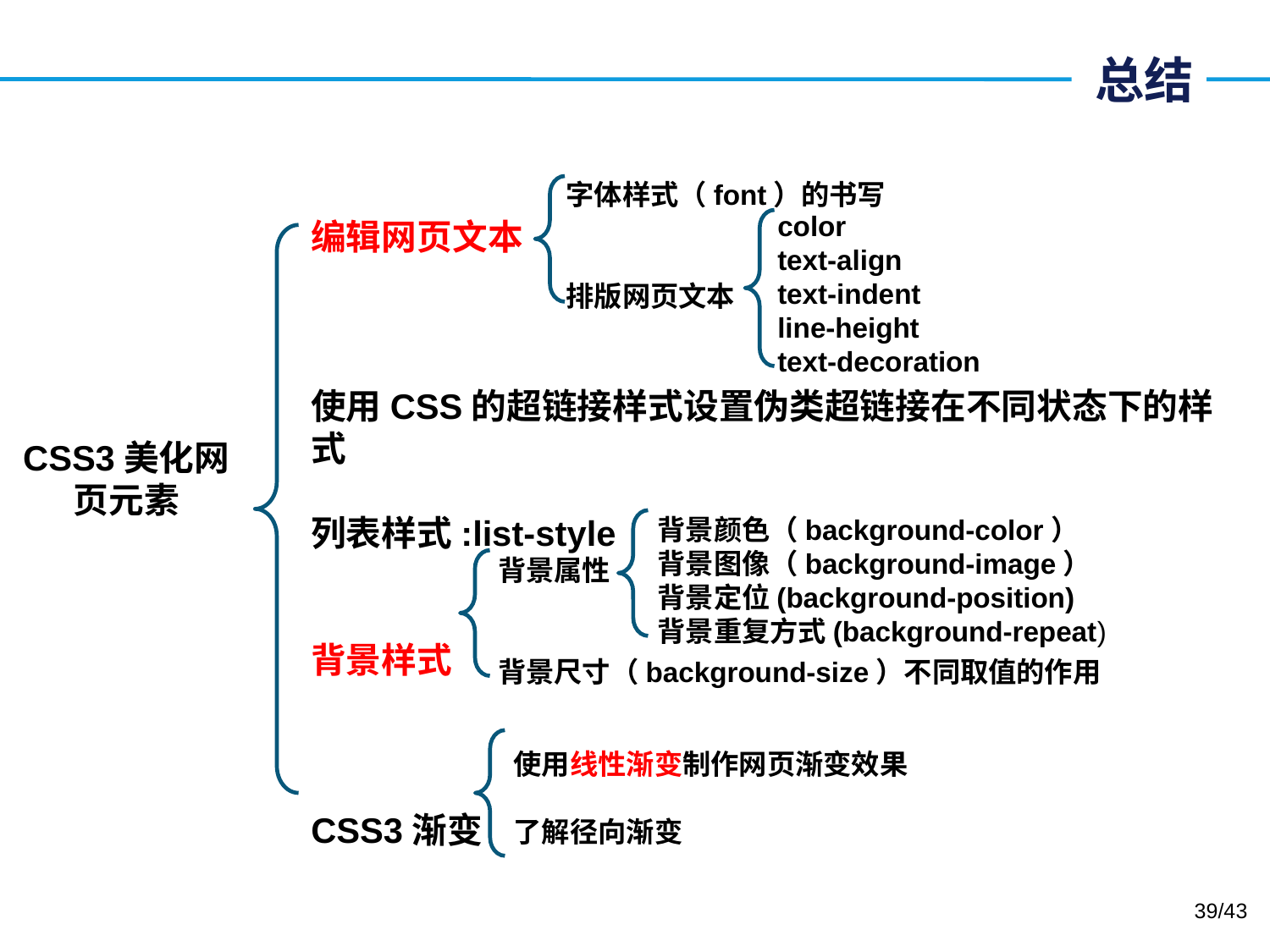

# 总结
字体样式（font）的书写

排版网页文本

color
text-align
text-indent
line-height
text-decoration
编辑网页文本

使用CSS的超链接样式设置伪类超链接在不同状态下的样式

列表样式:list-style

背景样式

CSS3渐变

CSS3美化网页元素
背景颜色（background-color）
背景图像（background-image）
背景定位(background-position)
背景重复方式(background-repeat)

背景属性

背景尺寸（background-size）不同取值的作用

使用线性渐变制作网页渐变效果

了解径向渐变
39/43